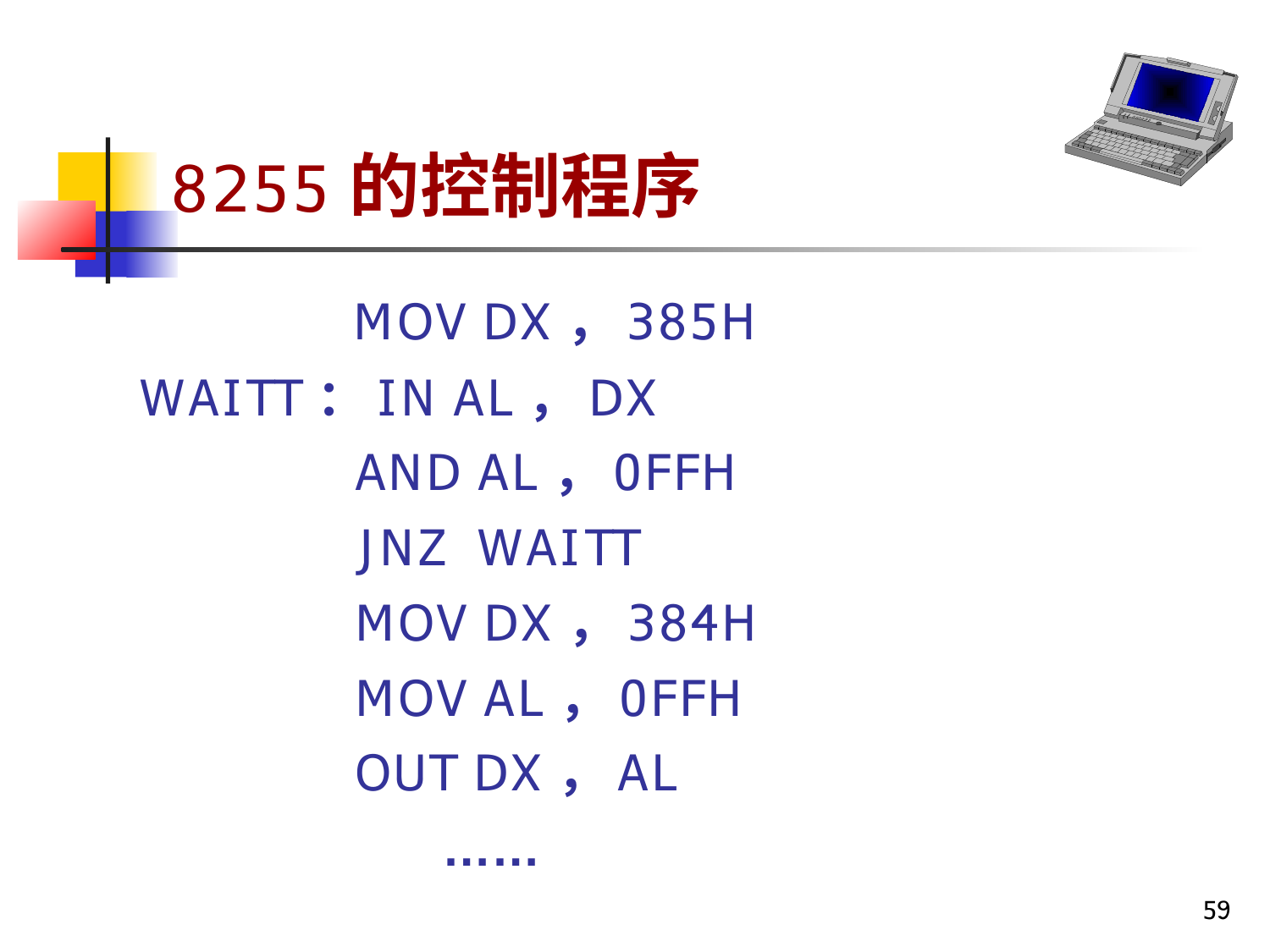

8255的控制程序
             MOV DX，385H
WAITT：IN AL，DX
               AND AL，0FFH
               JNZ  WAITT
               MOV DX，384H
               MOV AL，0FFH
               OUT DX，AL
                     ……
59